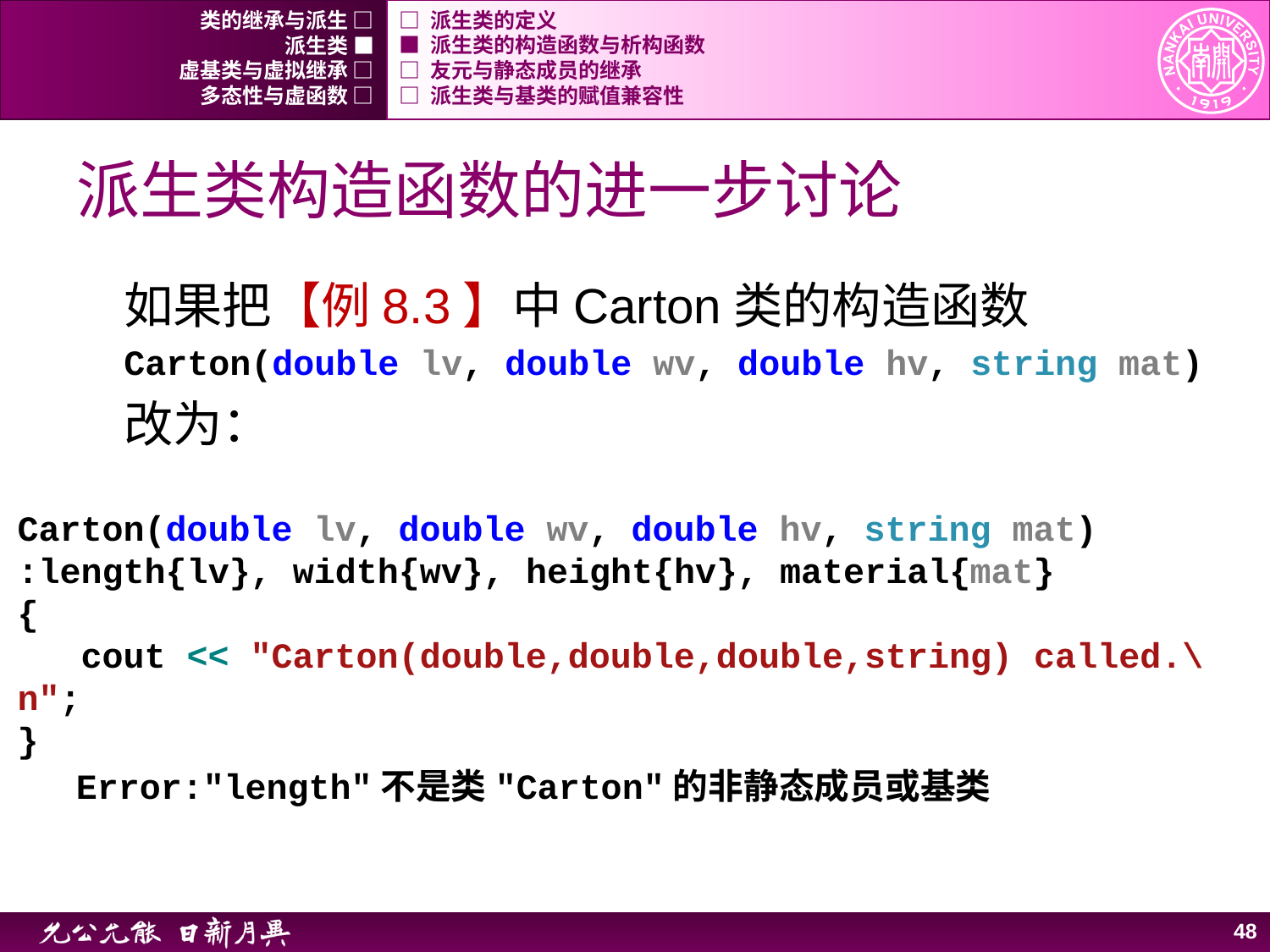

类的继承与派生 □
□ 派生类的定义
派生类 ■
■ 派生类的构造函数与析构函数
虚基类与虚拟继承 □
□ 友元与静态成员的继承
多态性与虚函数 □
□ 派生类与基类的赋值兼容性
# 派生类构造函数的进一步讨论
如果把【例8.3】中Carton类的构造函数
Carton(double lv, double wv, double hv, string mat)
改为：
Carton(double lv, double wv, double hv, string mat)
:length{lv}, width{wv}, height{hv}, material{mat}
{
   cout << "Carton(double,double,double,string) called.\n";
}
Error:"length"不是类"Carton"的非静态成员或基类
48